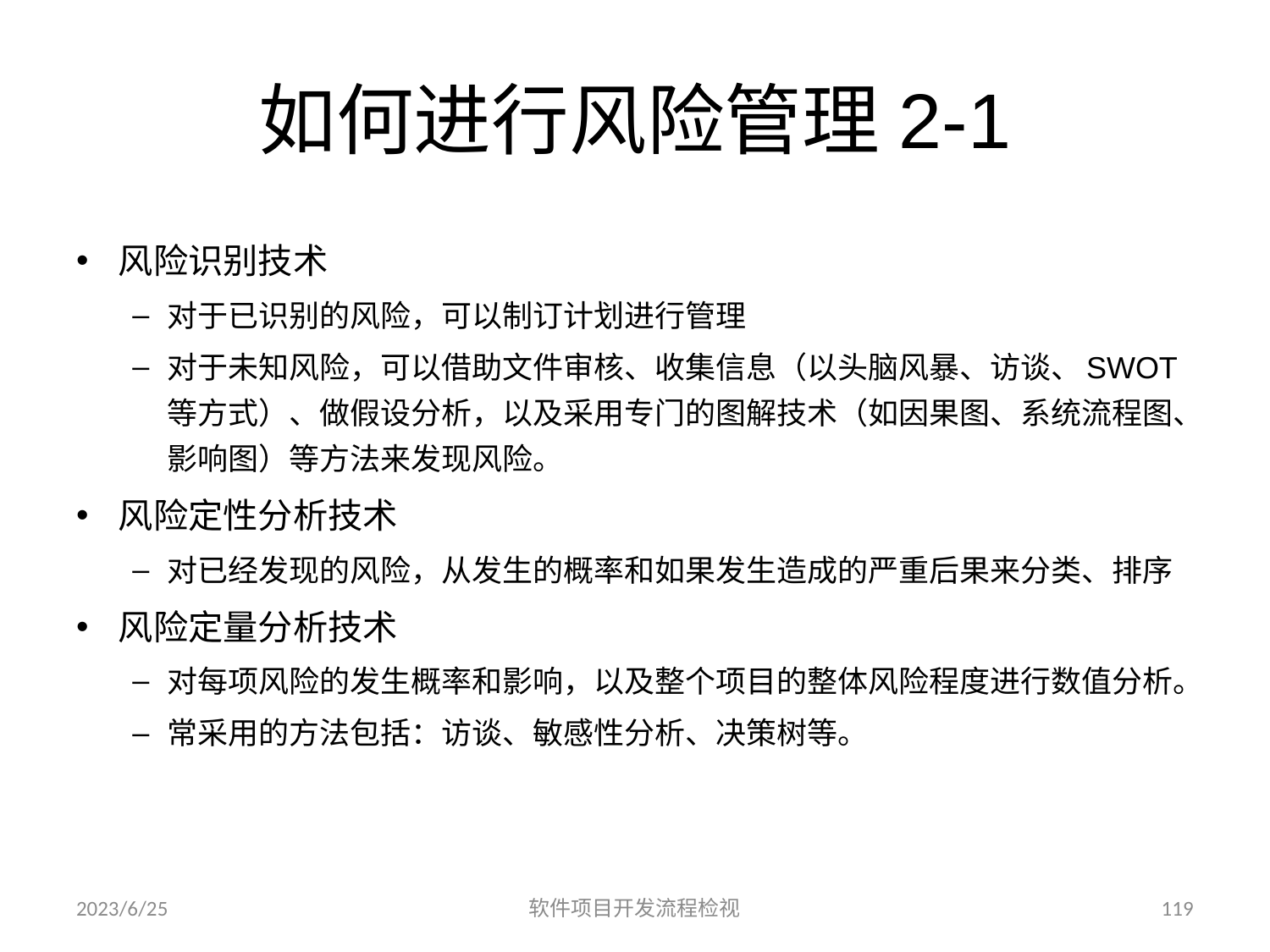

# 如何进行风险管理2-1
风险识别技术
对于已识别的风险，可以制订计划进行管理
对于未知风险，可以借助文件审核、收集信息（以头脑风暴、访谈、SWOT等方式）、做假设分析，以及采用专门的图解技术（如因果图、系统流程图、影响图）等方法来发现风险。
风险定性分析技术
对已经发现的风险，从发生的概率和如果发生造成的严重后果来分类、排序
风险定量分析技术
对每项风险的发生概率和影响，以及整个项目的整体风险程度进行数值分析。
常采用的方法包括：访谈、敏感性分析、决策树等。
2023/6/25
软件项目开发流程检视
119